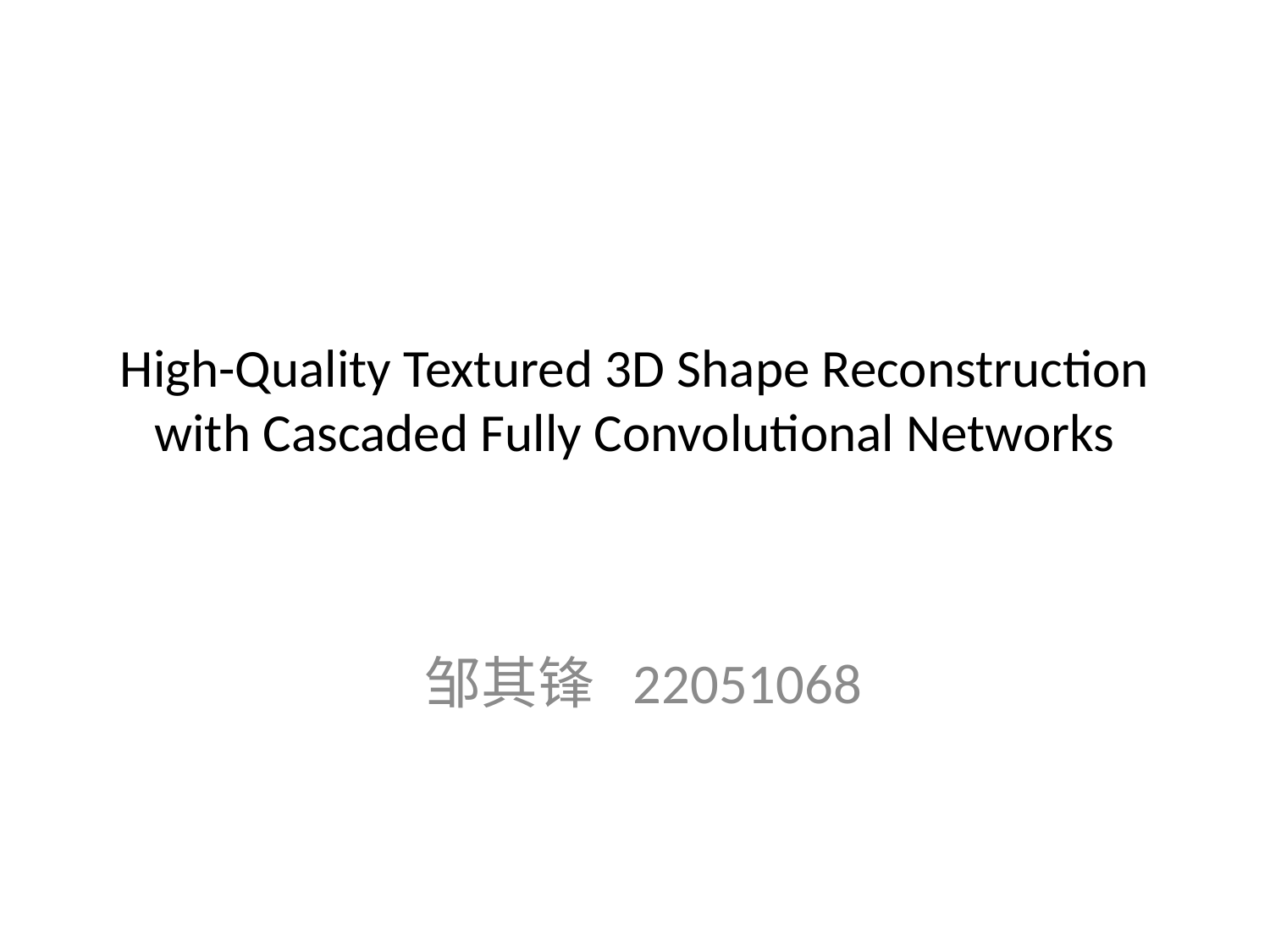

# High-Quality Textured 3D Shape Reconstruction with Cascaded Fully Convolutional Networks
邹其锋  22051068